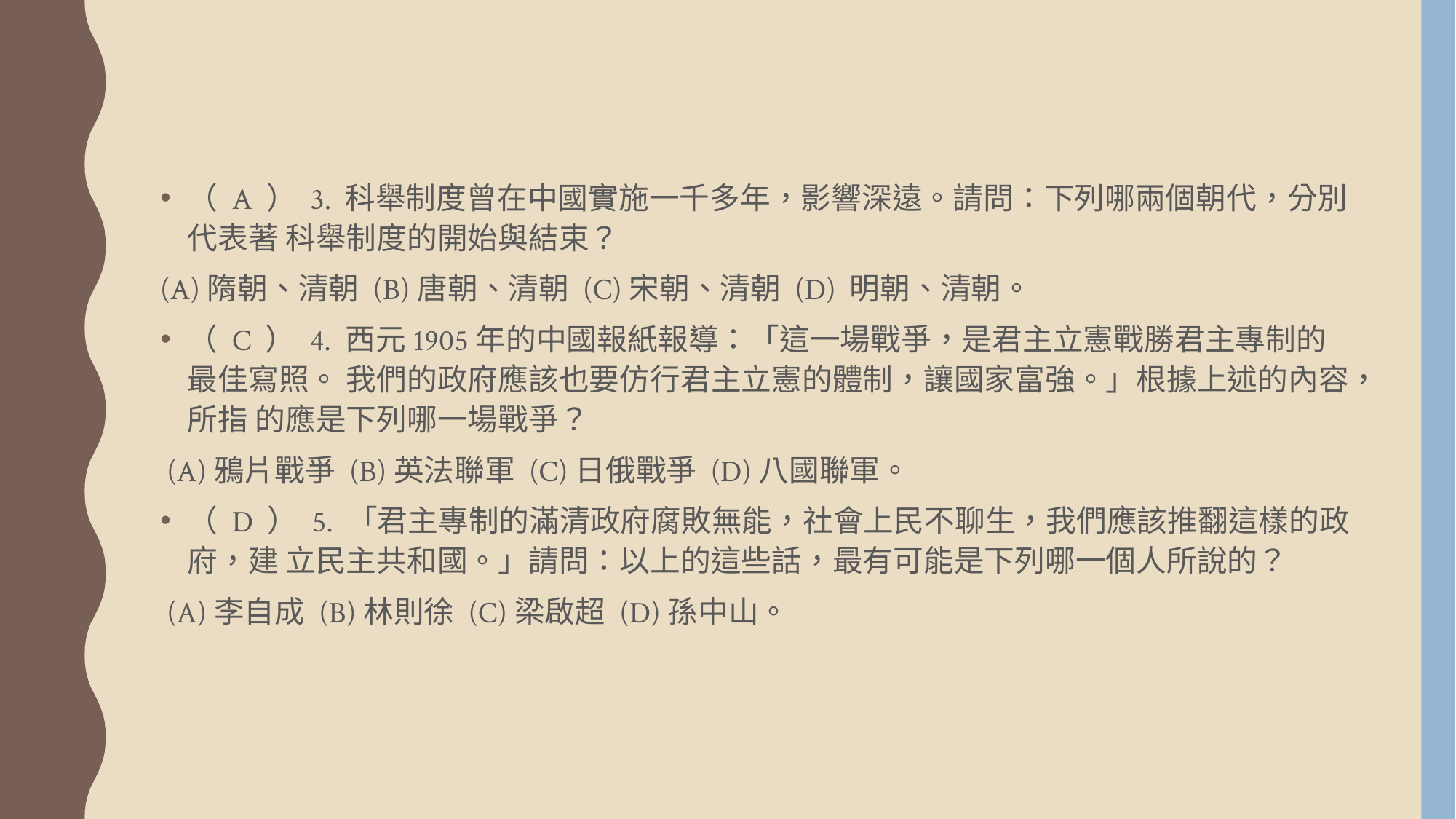

（ A ） 3. 科舉制度曾在中國實施一千多年，影響深遠。請問：下列哪兩個朝代，分別代表著 科舉制度的開始與結束？
(A)隋朝、清朝 (B)唐朝、清朝 (C)宋朝、清朝 (D) 明朝、清朝。
（ C ） 4. 西元1905年的中國報紙報導：「這一場戰爭，是君主立憲戰勝君主專制的最佳寫照。 我們的政府應該也要仿行君主立憲的體制，讓國家富強。」根據上述的內容，所指 的應是下列哪一場戰爭？
 (A)鴉片戰爭 (B)英法聯軍 (C)日俄戰爭 (D)八國聯軍。
（ D ） 5. 「君主專制的滿清政府腐敗無能，社會上民不聊生，我們應該推翻這樣的政府，建 立民主共和國。」請問：以上的這些話，最有可能是下列哪一個人所說的？
 (A)李自成 (B)林則徐 (C)梁啟超 (D)孫中山。